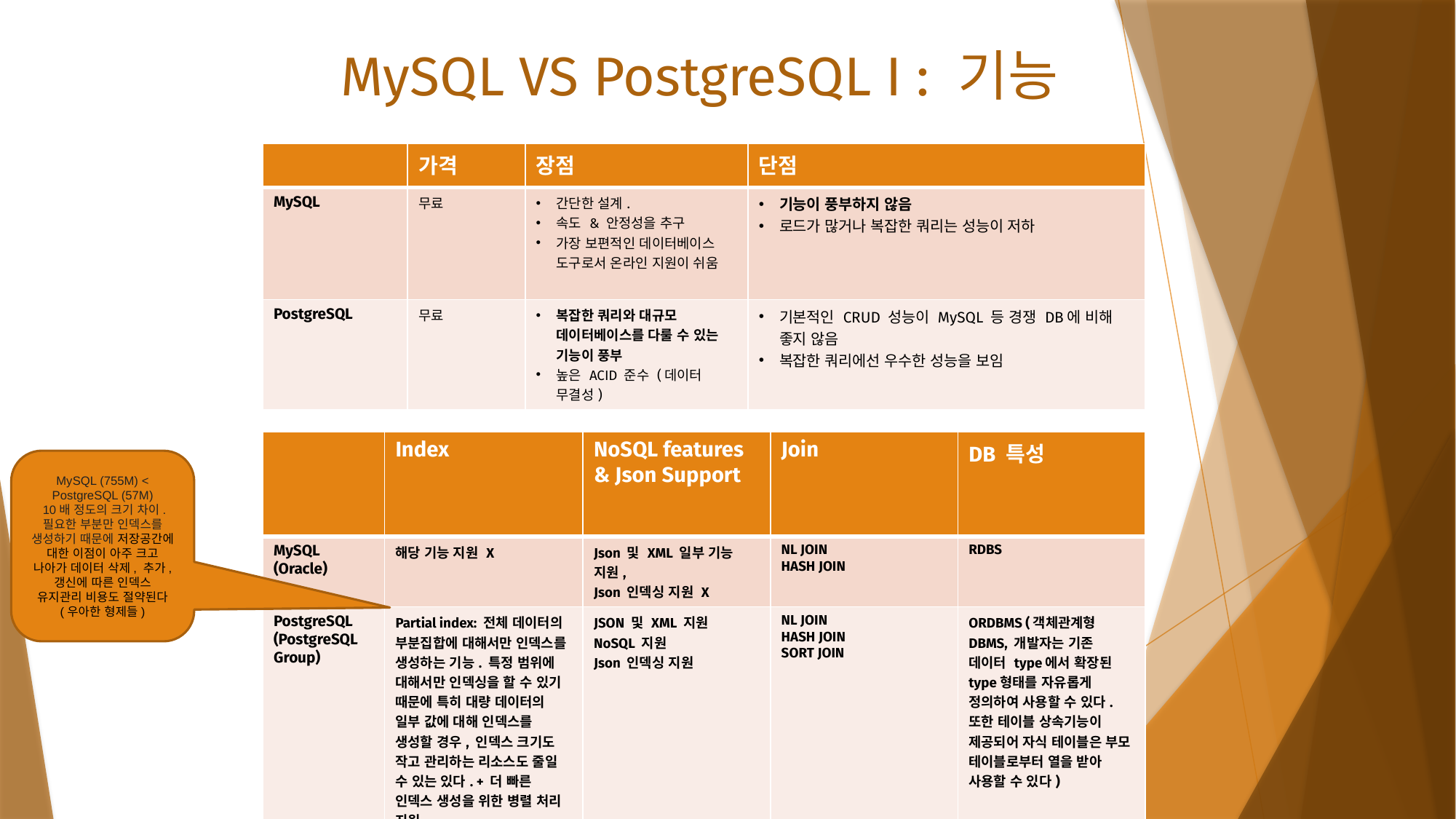

# MySQL VS PostgreSQL I : 기능
|  | 가격 | 장점 | 단점 |
| --- | --- | --- | --- |
| MySQL | 무료 | 간단한 설계. 속도 & 안정성을 추구 가장 보편적인 데이터베이스 도구로서 온라인 지원이 쉬움 | 기능이 풍부하지 않음 로드가 많거나 복잡한 쿼리는 성능이 저하 |
| PostgreSQL | 무료 | 복잡한 쿼리와 대규모 데이터베이스를 다룰 수 있는 기능이 풍부 높은 ACID 준수 (데이터 무결성) | 기본적인 CRUD 성능이 MySQL 등 경쟁 DB에 비해 좋지 않음 복잡한 쿼리에선 우수한 성능을 보임 |
|  | Index | NoSQL features & Json Support | Join | DB 특성 |
| --- | --- | --- | --- | --- |
| MySQL (Oracle) | 해당 기능 지원 X | Json 및 XML 일부 기능 지원, Json 인덱싱 지원 X | NL JOIN HASH JOIN | RDBS |
| PostgreSQL (PostgreSQL Group) | Partial index: 전체 데이터의 부분집합에 대해서만 인덱스를 생성하는 기능. 특정 범위에 대해서만 인덱싱을 할 수 있기 때문에 특히 대량 데이터의 일부 값에 대해 인덱스를 생성할 경우, 인덱스 크기도 작고 관리하는 리소스도 줄일 수 있는 있다. + 더 빠른 인덱스 생성을 위한 병렬 처리 지원 | JSON 및 XML 지원 NoSQL 지원 Json 인덱싱 지원 | NL JOIN HASH JOIN SORT JOIN | ORDBMS (객체관계형 DBMS, 개발자는 기존 데이터 type에서 확장된 type형태를 자유롭게 정의하여 사용할 수 있다. 또한 테이블 상속기능이 제공되어 자식 테이블은 부모 테이블로부터 열을 받아 사용할 수 있다) |
MySQL (755M) < PostgreSQL (57M)
 10배 정도의 크기 차이. 필요한 부분만 인덱스를 생성하기 때문에 저장공간에 대한 이점이 아주 크고 나아가 데이터 삭제, 추가, 갱신에 따른 인덱스 유지관리 비용도 절약된다 (우아한 형제들)